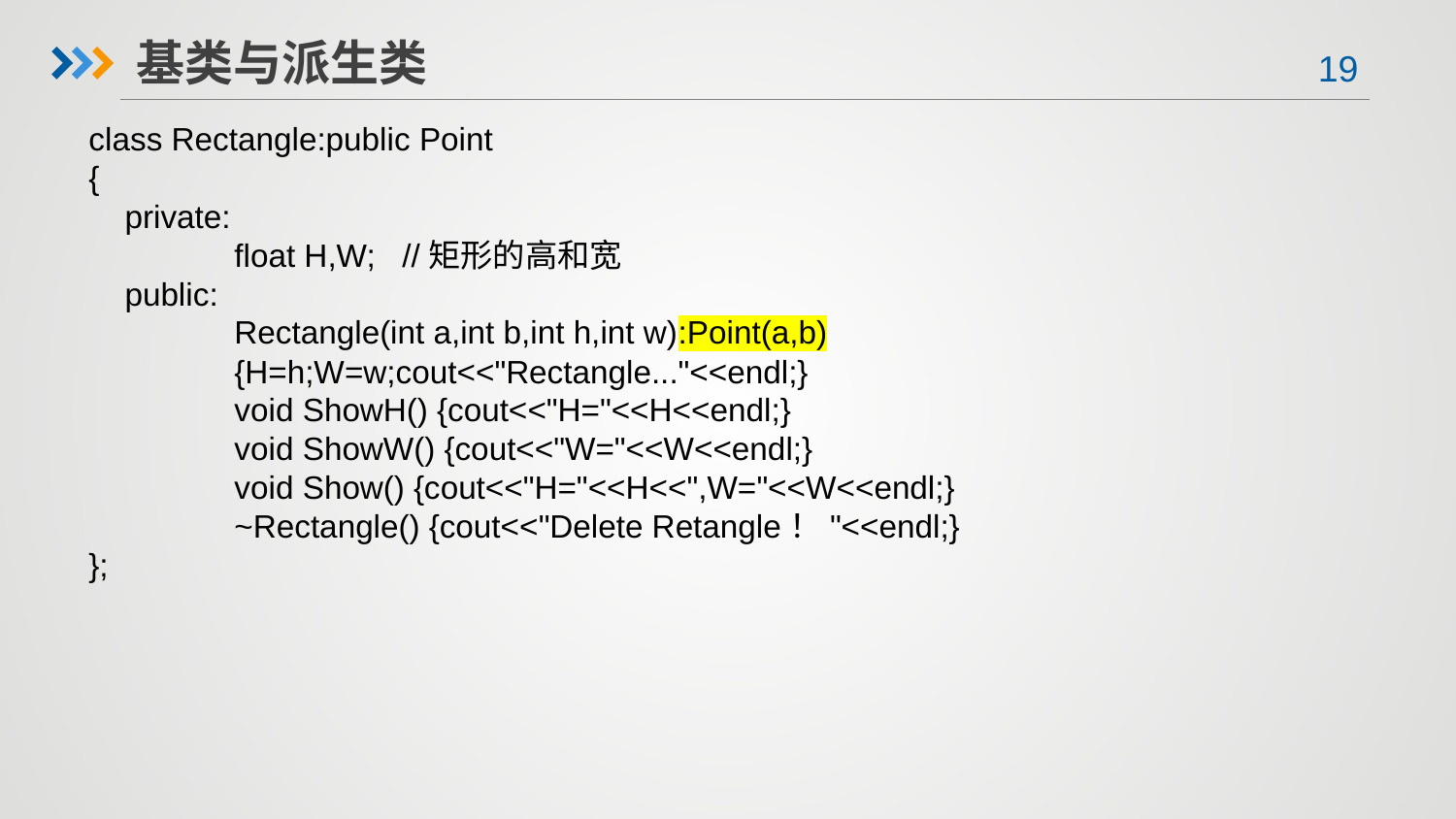

基类与派生类
class Rectangle:public Point
{
    private:
	float H,W;   //矩形的高和宽
    public:
	Rectangle(int a,int b,int h,int w):Point(a,b)
	{H=h;W=w;cout<<"Rectangle..."<<endl;}
	void ShowH() {cout<<"H="<<H<<endl;}
	void ShowW() {cout<<"W="<<W<<endl;}
	void Show() {cout<<"H="<<H<<",W="<<W<<endl;}
	~Rectangle() {cout<<"Delete Retangle！"<<endl;}
};